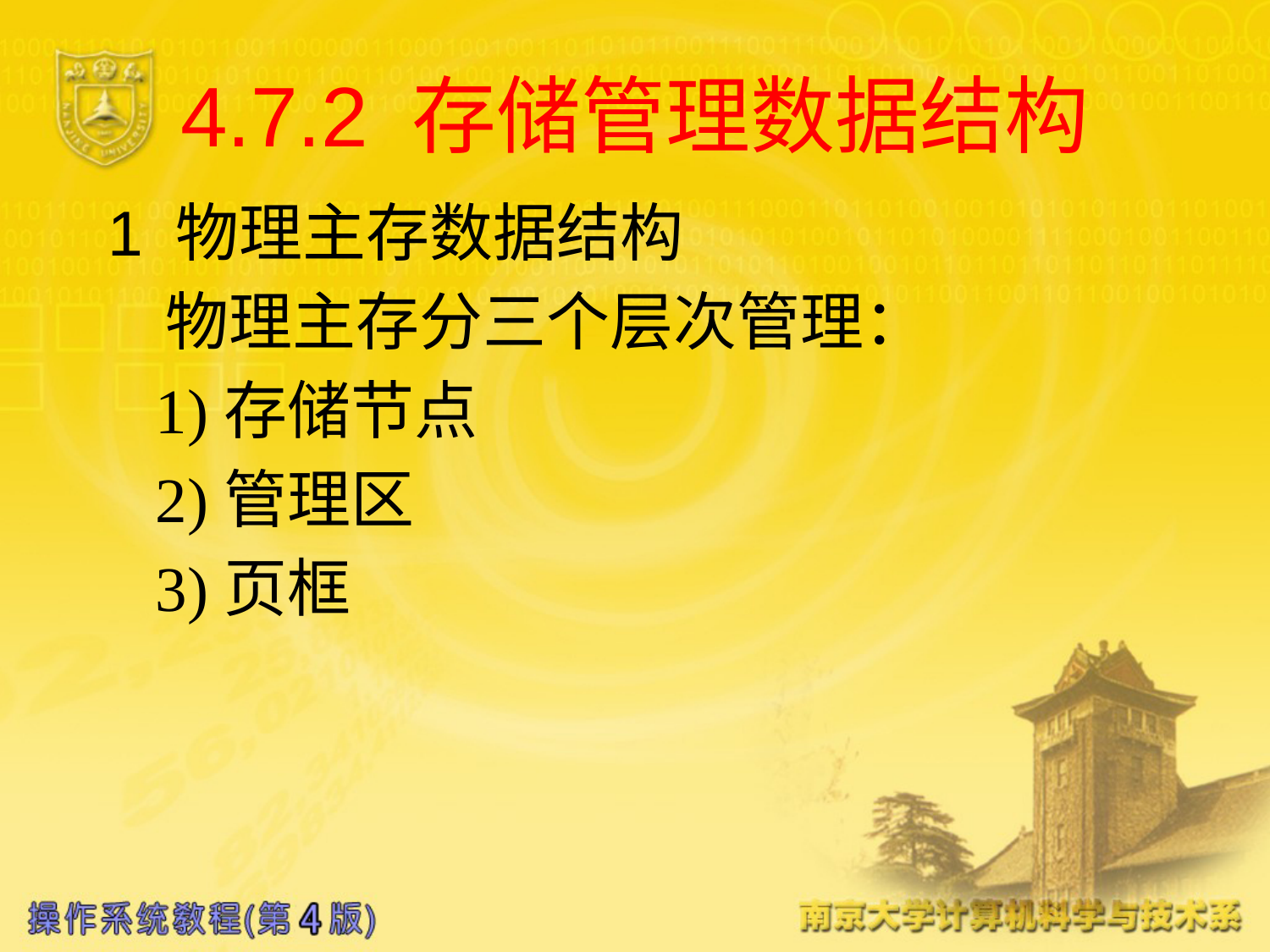

# 4.7.2 存储管理数据结构
1 物理主存数据结构
   物理主存分三个层次管理：
   1)存储节点
   2)管理区
   3)页框